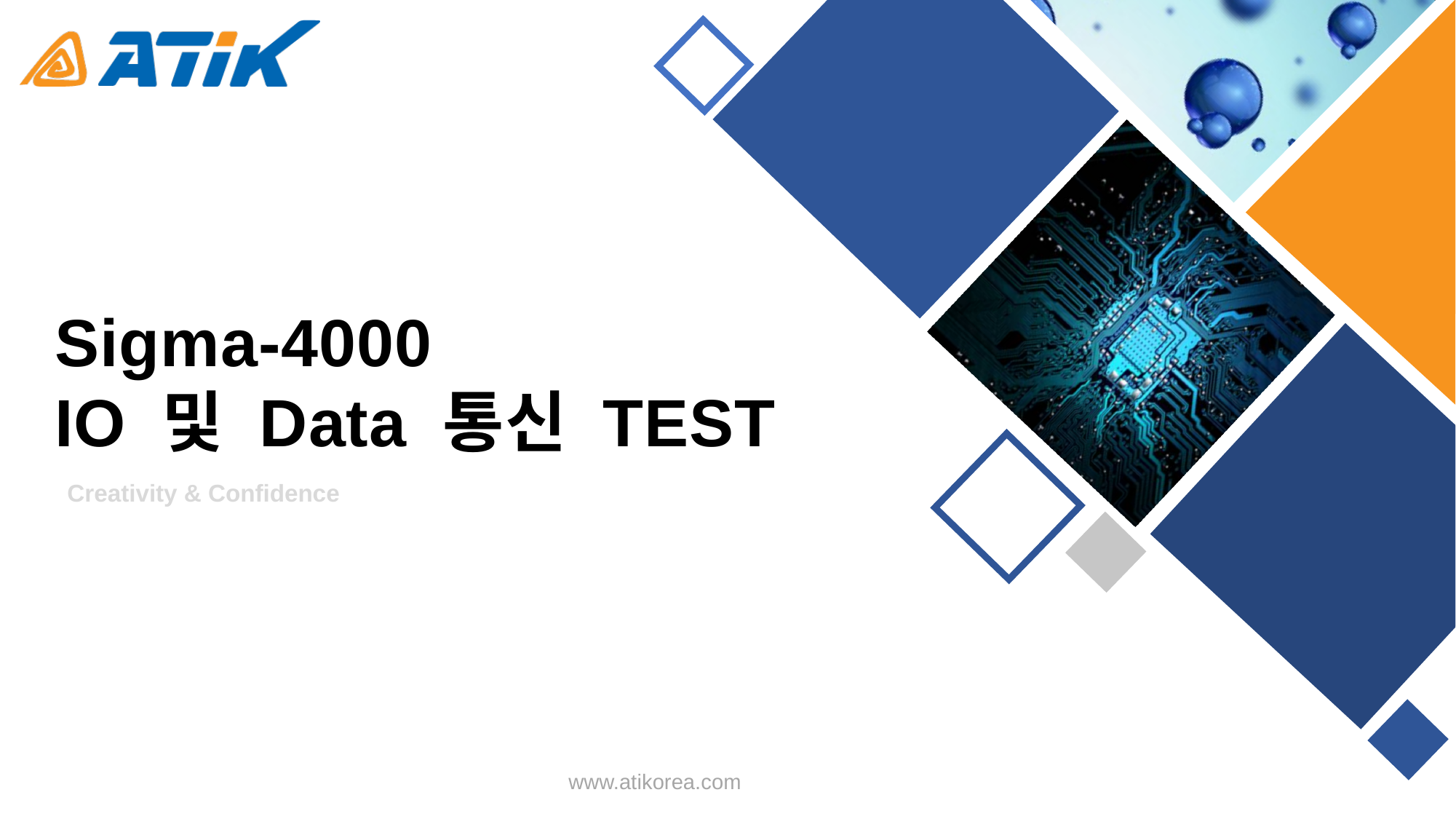

Sigma-4000
IO 및 Data 통신 TEST
Creativity & Confidence
www.atikorea.com